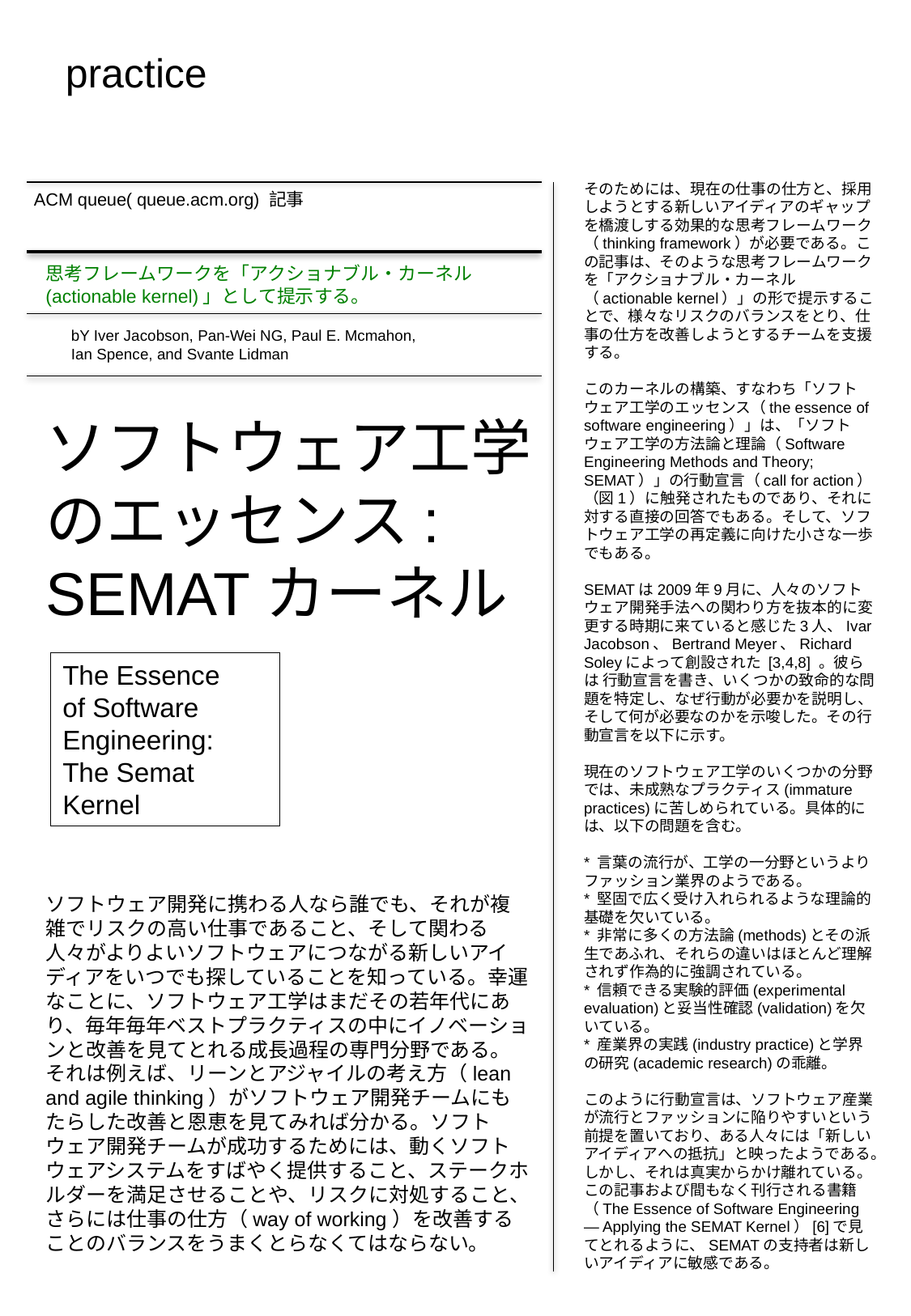

practice
そのためには、現在の仕事の仕方と、採用しようとする新しいアイディアのギャップを橋渡しする効果的な思考フレームワーク（thinking framework）が必要である。この記事は、そのような思考フレームワークを「アクショナブル・カーネル（actionable kernel）」の形で提示することで、様々なリスクのバランスをとり、仕事の仕方を改善しようとするチームを支援する。

このカーネルの構築、すなわち「ソフトウェア工学のエッセンス（the essence of software engineering）」は、「ソフトウェア工学の方法論と理論（Software Engineering Methods and Theory; SEMAT）」の行動宣言（call for action）（図1）に触発されたものであり、それに対する直接の回答でもある。そして、ソフトウェア工学の再定義に向けた小さな一歩でもある。

SEMATは2009年9月に、人々のソフトウェア開発手法への関わり方を抜本的に変更する時期に来ていると感じた3人、Ivar
Jacobson、Bertrand Meyer、Richard Soleyによって創設された [3,4,8] 。彼らは 行動宣言を書き、いくつかの致命的な問題を特定し、なぜ行動が必要かを説明し、そして何が必要なのかを示唆した。その行動宣言を以下に示す。

現在のソフトウェア工学のいくつかの分野では、未成熟なプラクティス(immature practices)に苦しめられている。具体的には、以下の問題を含む。

* 言葉の流行が、工学の一分野というよりファッション業界のようである。
* 堅固で広く受け入れられるような理論的基礎を欠いている。
* 非常に多くの方法論(methods)とその派生であふれ、それらの違いはほとんど理解されず作為的に強調されている。
* 信頼できる実験的評価(experimental evaluation)と妥当性確認(validation)を欠いている。
* 産業界の実践(industry practice)と学界の研究(academic research)の乖離。

このように行動宣言は、ソフトウェア産業が流行とファッションに陥りやすいという前提を置いており、ある人々には「新しいアイディアへの抵抗」と映ったようである。しかし、それは真実からかけ離れている。この記事および間もなく刊行される書籍（The Essence of Software Engineering — Applying the SEMAT Kernel）[6]で見てとれるように、SEMATの支持者は新しいアイディアに敏感である。
ACM queue( queue.acm.org) 記事
思考フレームワークを「アクショナブル・カーネル(actionable kernel)」として提示する。
bY Iver Jacobson, Pan-Wei NG, Paul E. Mcmahon,
Ian Spence, and Svante Lidman
ソフトウェア工学のエッセンス:
SEMATカーネル
The Essence
of Software
Engineering:
The Semat
Kernel

ソフトウェア開発に携わる人なら誰でも、それが複雑でリスクの高い仕事であること、そして関わる人々がよりよいソフトウェアにつながる新しいアイディアをいつでも探していることを知っている。幸運なことに、ソフトウェア工学はまだその若年代にあり、毎年毎年ベストプラクティスの中にイノベーションと改善を見てとれる成長過程の専門分野である。それは例えば、リーンとアジャイルの考え方（lean and agile thinking）がソフトウェア開発チームにもたらした改善と恩恵を見てみれば分かる。ソフトウェア開発チームが成功するためには、動くソフトウェアシステムをすばやく提供すること、ステークホルダーを満足させることや、リスクに対処すること、さらには仕事の仕方（way of working）を改善することのバランスをうまくとらなくてはならない。